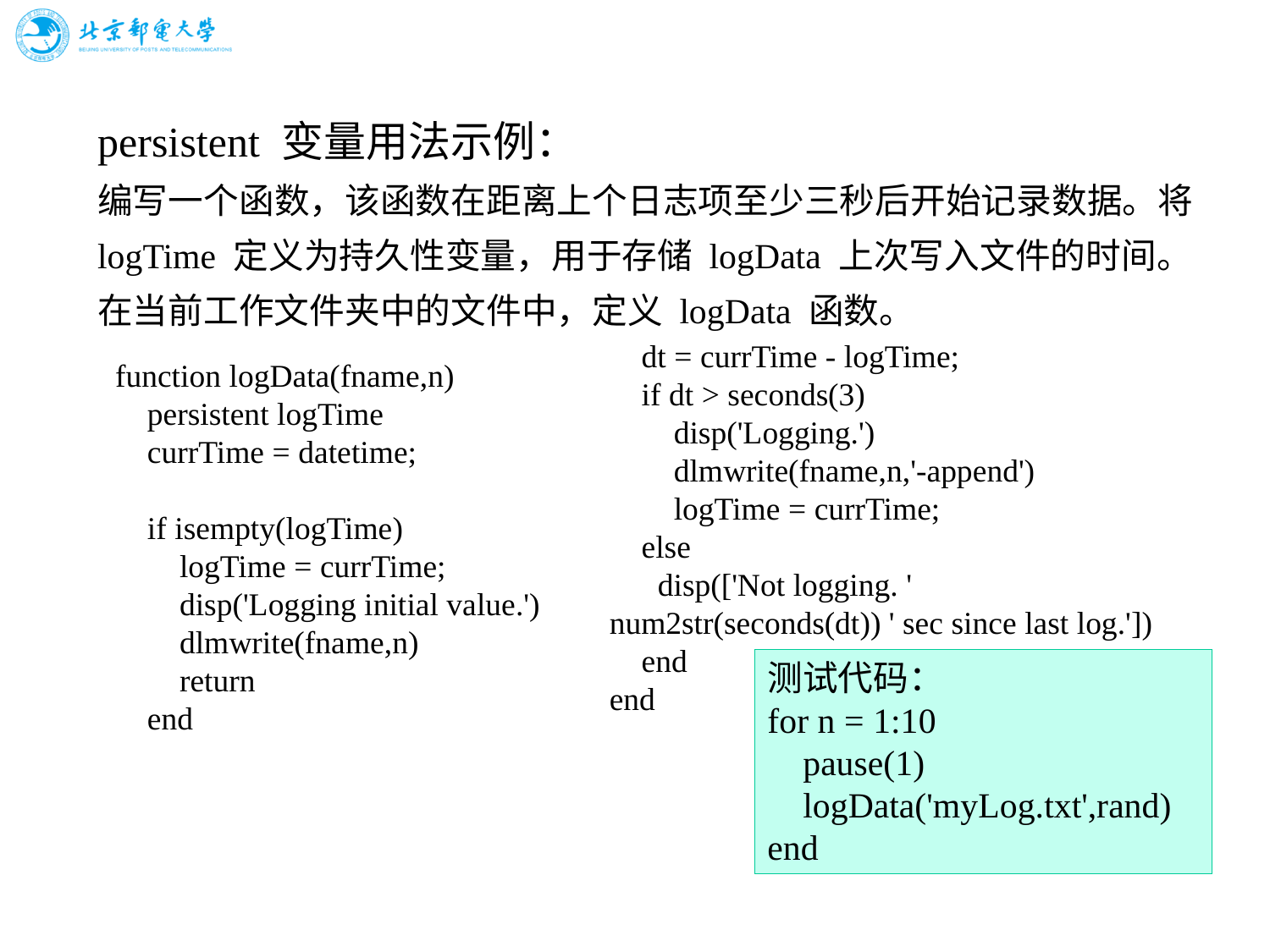

# persistent 变量用法示例： 编写一个函数，该函数在距离上个日志项至少三秒后开始记录数据。将 logTime 定义为持久性变量，用于存储 logData 上次写入文件的时间。在当前工作文件夹中的文件中，定义 logData 函数。
    dt = currTime - logTime;
    if dt > seconds(3)
        disp('Logging.')
        dlmwrite(fname,n,'-append')
        logTime = currTime;
    else
      disp(['Not logging. ' num2str(seconds(dt)) ' sec since last log.'])
    end
end

function logData(fname,n)
    persistent logTime
    currTime = datetime;

    if isempty(logTime)
        logTime = currTime;
        disp('Logging initial value.')
        dlmwrite(fname,n)
        return
    end

测试代码：
for n = 1:10
    pause(1)
    logData('myLog.txt',rand)
end